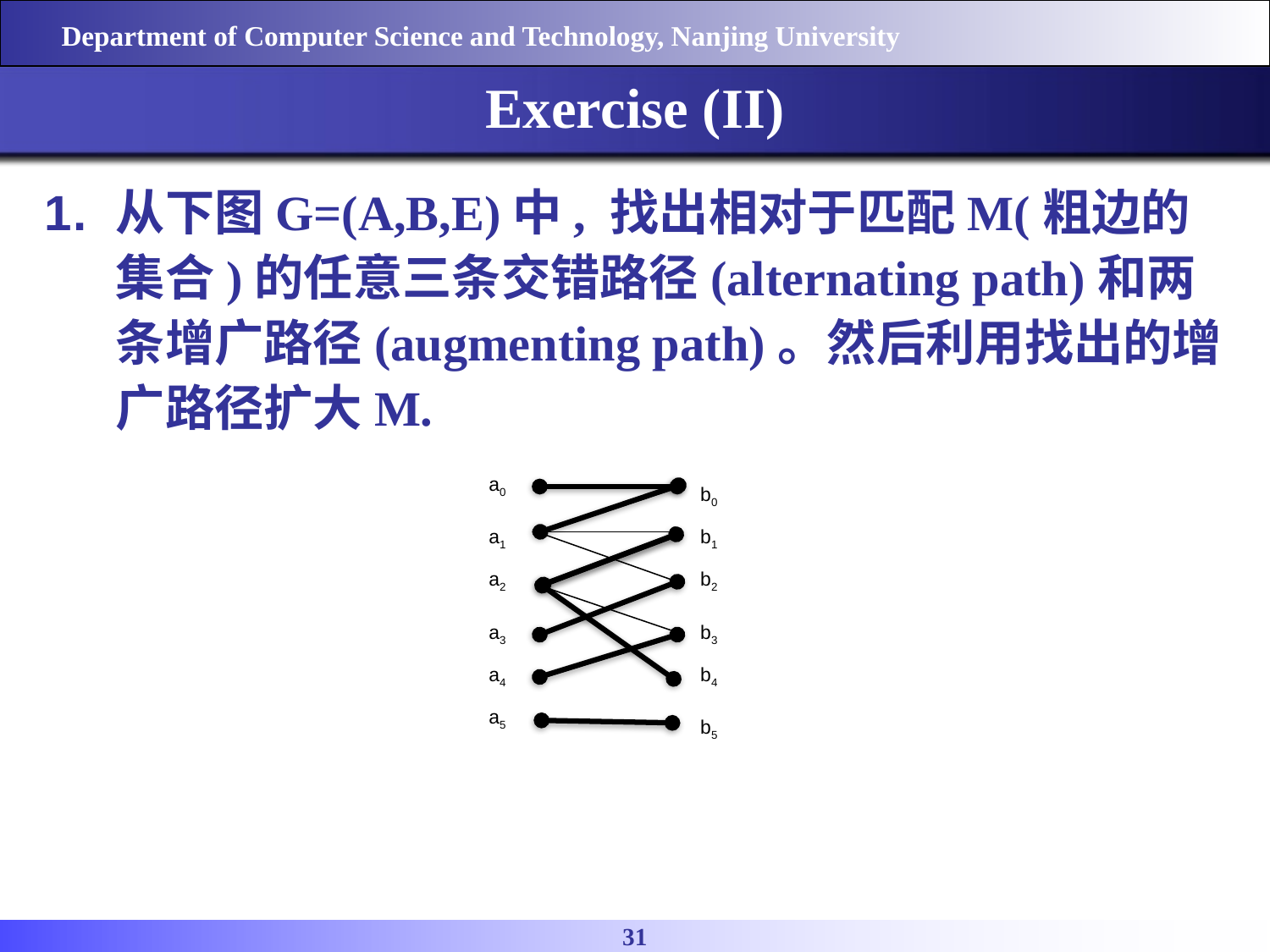

Exercise (II)
从下图G=(A,B,E)中, 找出相对于匹配M(粗边的集合)的任意三条交错路径(alternating path)和两条增广路径(augmenting path)。然后利用找出的增广路径扩大M.

a0
b0
a1
b1
a2
b2
a3
b3
a4
b4
a5
b5